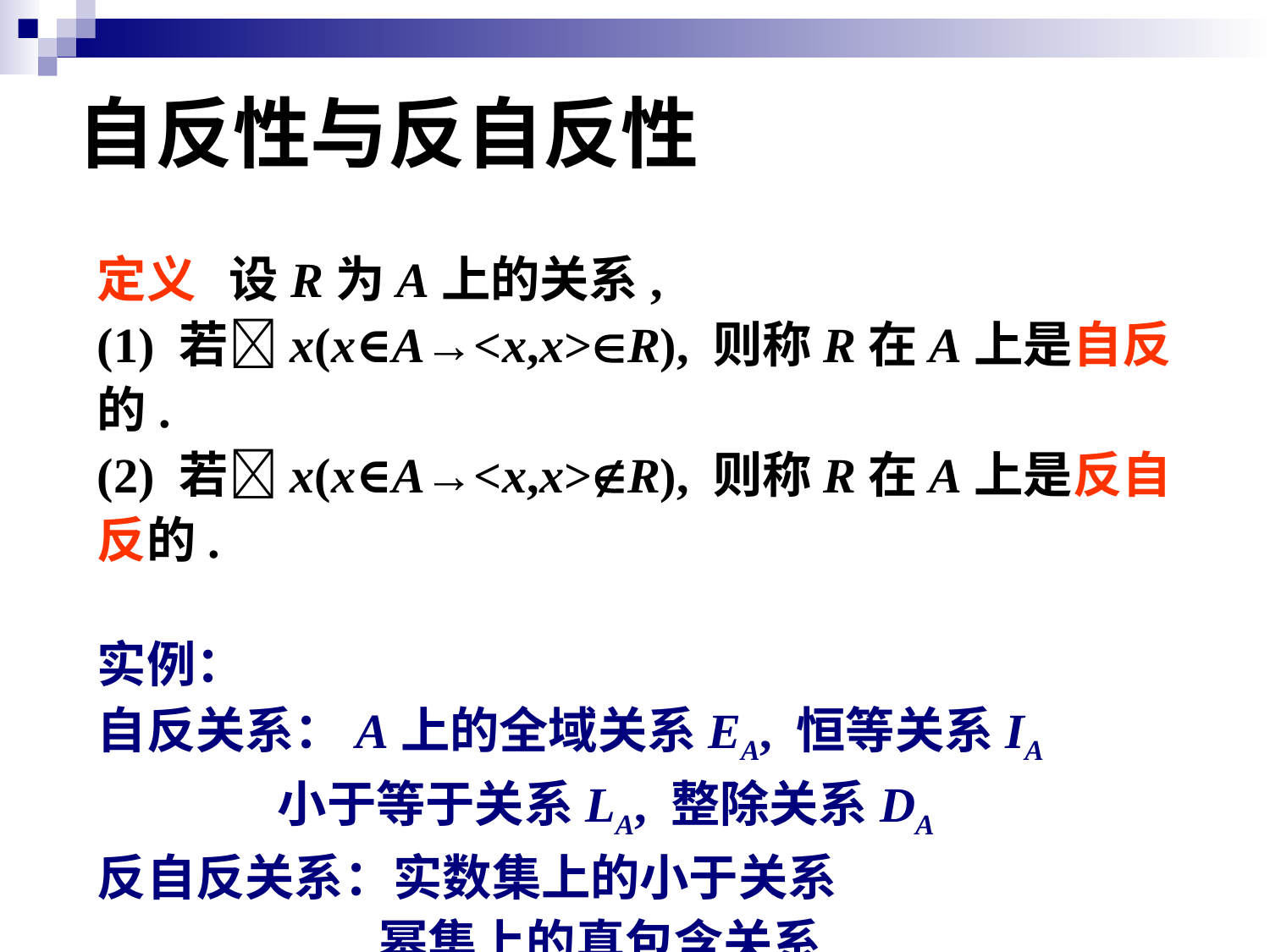

# 自反性与反自反性
定义   设R为A上的关系, 
(1) 若∀x(x∈A→<x,x>∈R), 则称R在A上是自反的.
(2) 若∀x(x∈A→<x,x>∉R), 则称R在A上是反自反的.
实例：
自反关系：A上的全域关系EA, 恒等关系IA
               小于等于关系LA, 整除关系DA
反自反关系：实数集上的小于关系
                        幂集上的真包含关系
2